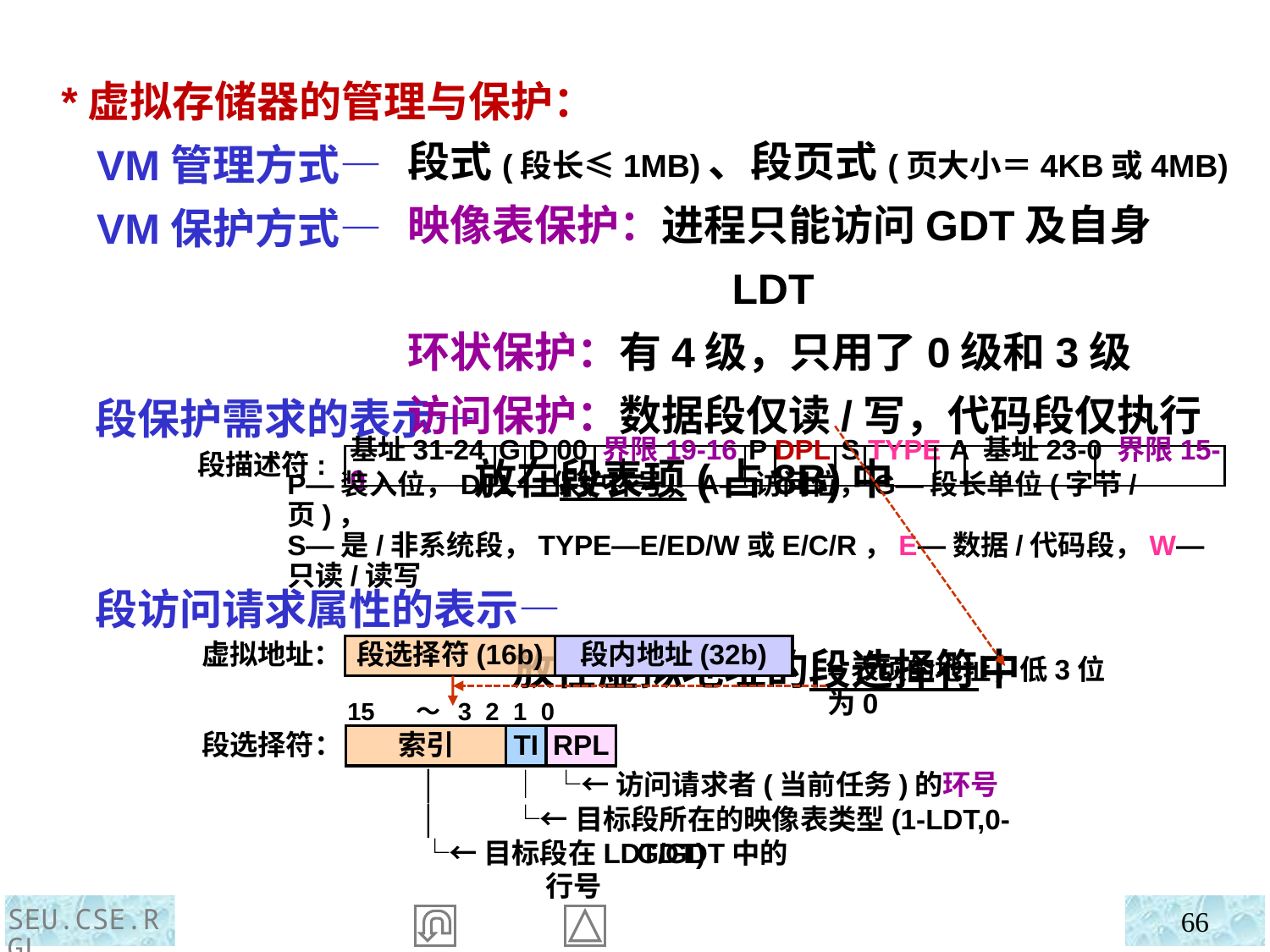

*虚拟存储器的管理与保护：
     VM管理方式—
     VM保护方式—

     段保护需求的表示—

     段访问请求属性的表示—
段式(段长≤1MB)、段页式(页大小＝4KB或4MB)
映像表保护：进程只能访问GDT及自身LDT
环状保护：有4级，只用了0级和3级
访问保护：数据段仅读/写，代码段仅执行
      放在段表项(占8B)中

          放在虚拟地址的段选择符中
基址31-24  G D 00 界限19-16  P DPL  S TYPE A 基址23-0 界限15-0
段描述符:
P—装入位，DPL—保护环号，A—访问位，G—段长单位(字节/页)，
S—是/非系统段，TYPE—E/ED/W或E/C/R，E—数据/代码段，W—只读/读写
虚拟地址：
段选择符(16b)
段内地址(32b)
=表项的地址，低3位为0

15     ～  3  2  1  0
段选择符：
索引
│
│
└←目标段在LDT/GDT中的行号

TI
RPL
│  └←访问请求者(当前任务)的环号
└←目标段所在的映像表类型(1-LDT,0-GDT)

SEU.CSE.RGL
66